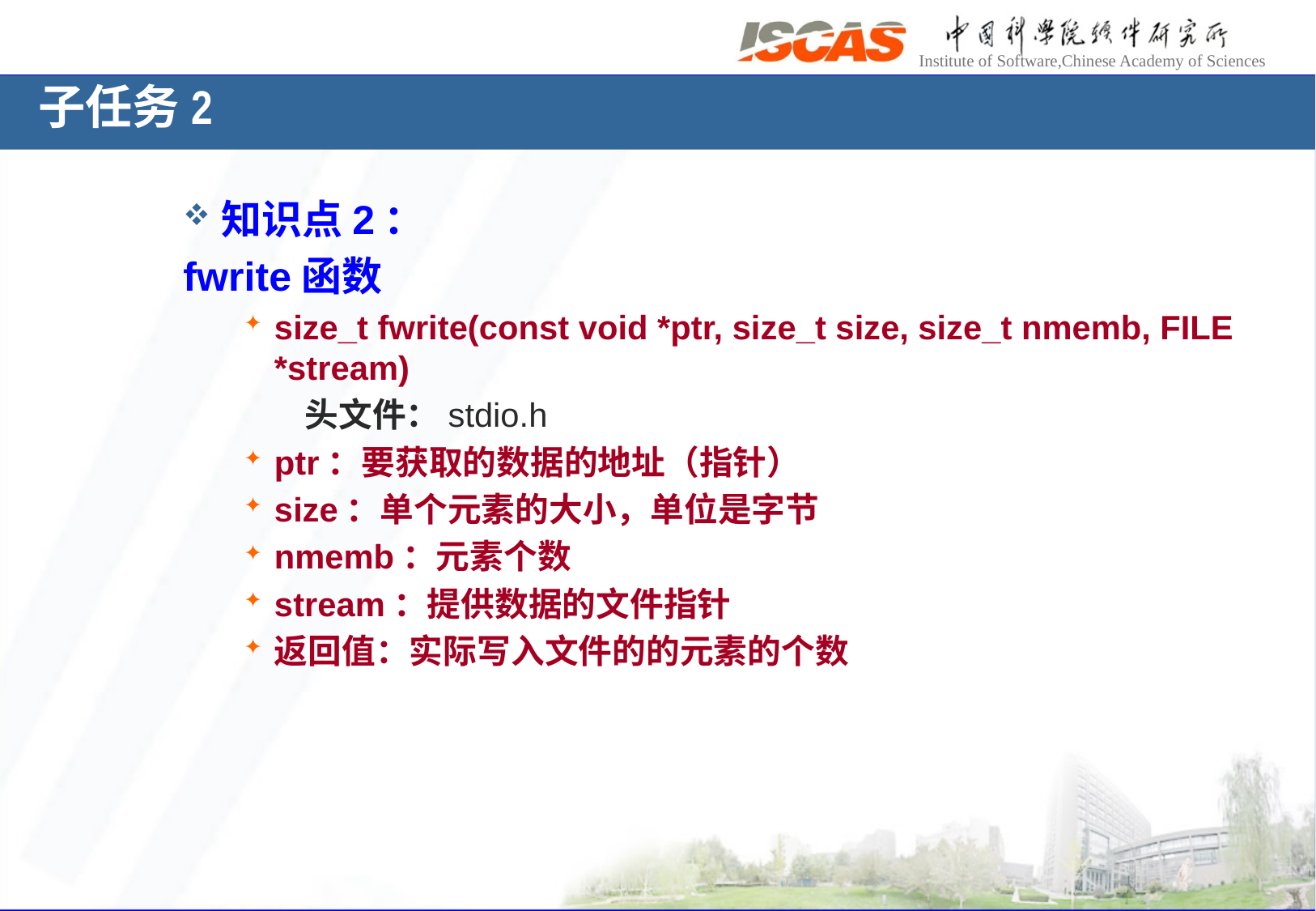

子任务2
知识点2：
fwrite函数
size_t fwrite(const void *ptr, size_t size, size_t nmemb, FILE *stream)
头文件：stdio.h
ptr：要获取的数据的地址（指针）
size：单个元素的大小，单位是字节
nmemb：元素个数
stream：提供数据的文件指针
返回值：实际写入文件的的元素的个数